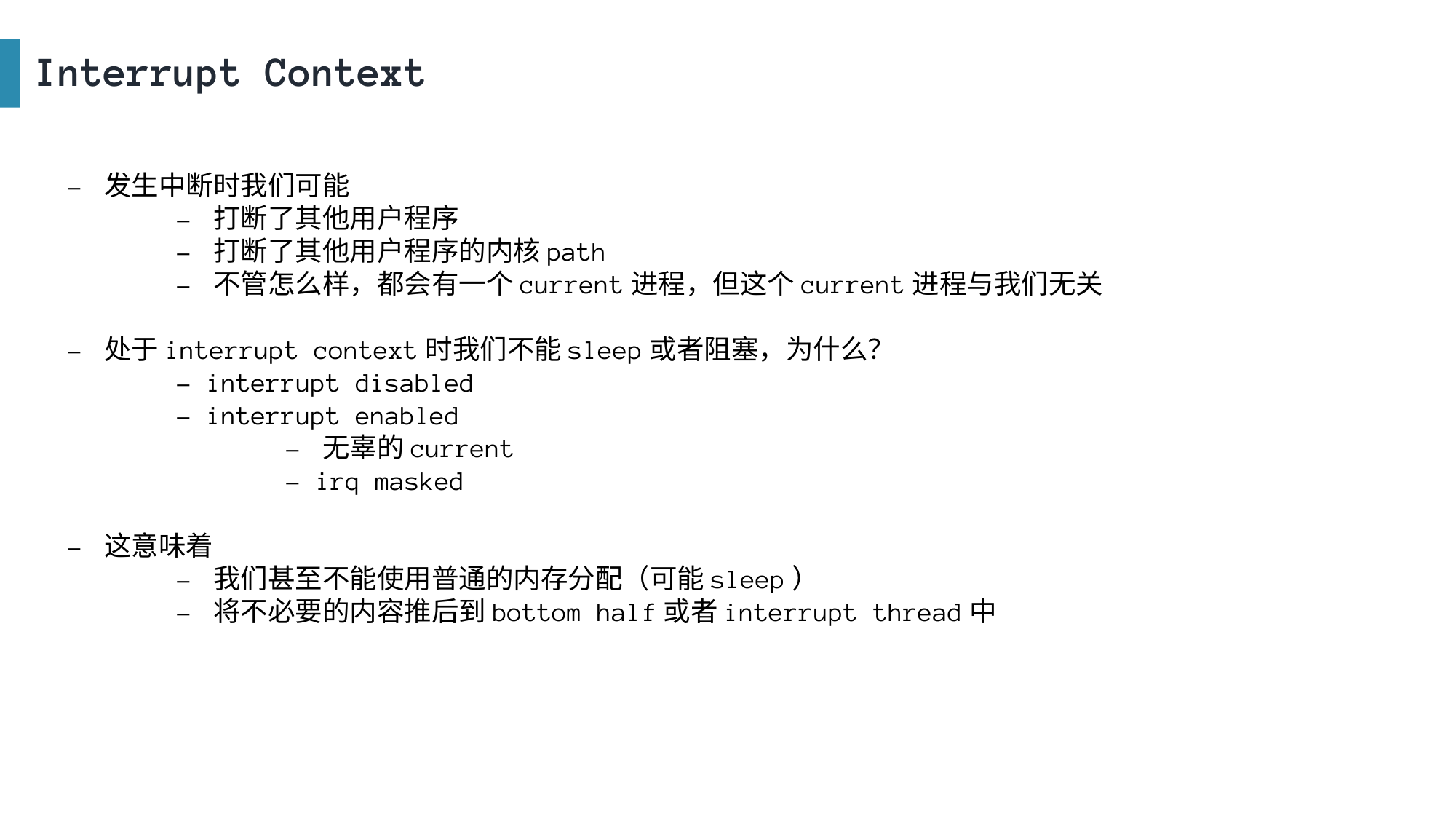

Interrupt Context

- 发生中断时我们可能
	- 打断了其他用户程序
	- 打断了其他用户程序的内核path
	- 不管怎么样，都会有一个current进程，但这个current进程与我们无关

- 处于interrupt context时我们不能sleep或者阻塞，为什么？
	- interrupt disabled
	- interrupt enabled
		- 无辜的current
		- irq masked

- 这意味着
	- 我们甚至不能使用普通的内存分配（可能sleep）
	- 将不必要的内容推后到bottom half或者interrupt thread中